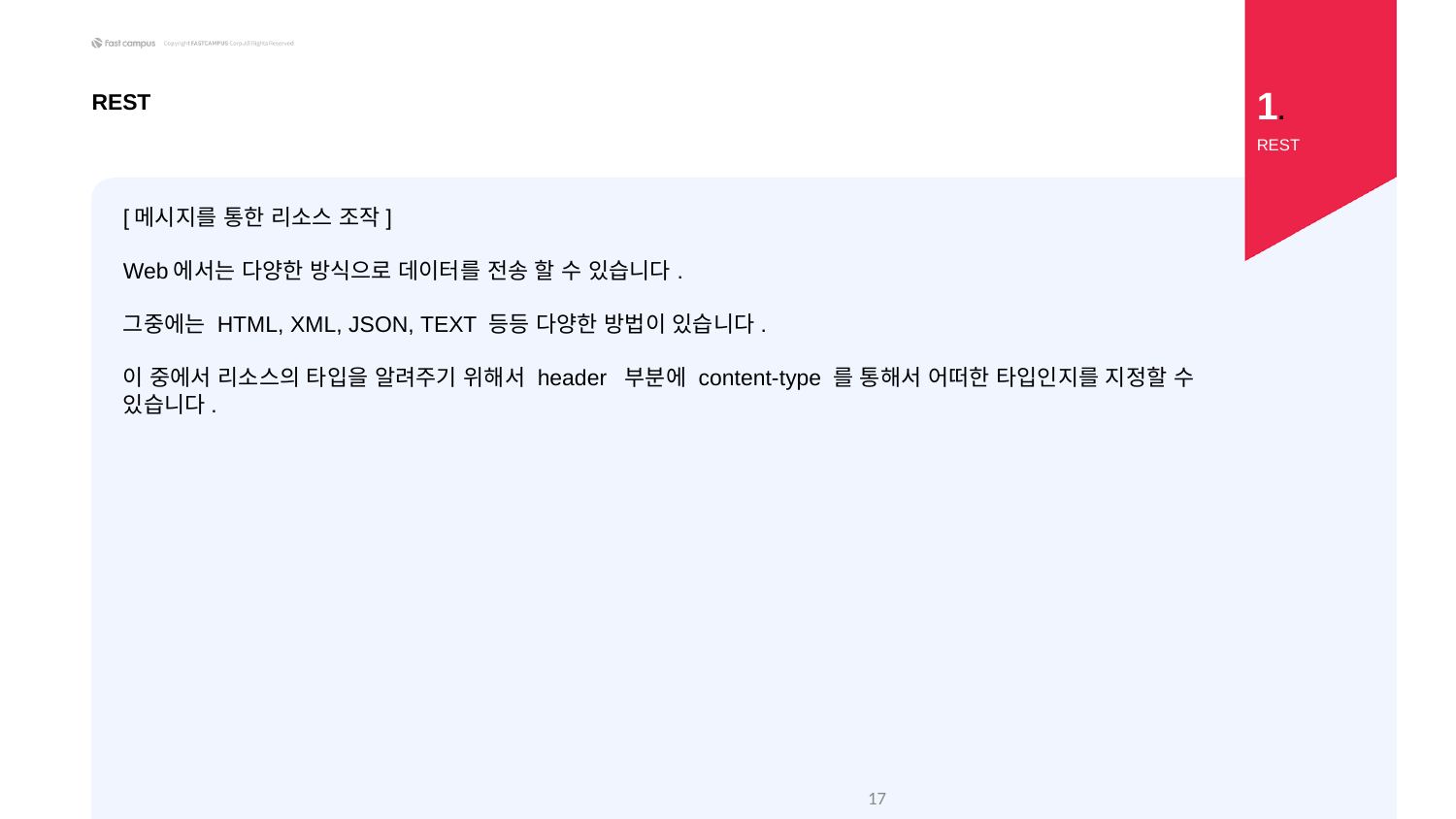

1.
REST
REST
[메시지를 통한 리소스 조작]

Web에서는 다양한 방식으로 데이터를 전송 할 수 있습니다.
그중에는 HTML, XML, JSON, TEXT 등등 다양한 방법이 있습니다.
이 중에서 리소스의 타입을 알려주기 위해서 header  부분에 content-type 를 통해서 어떠한 타입인지를 지정할 수 있습니다.
17